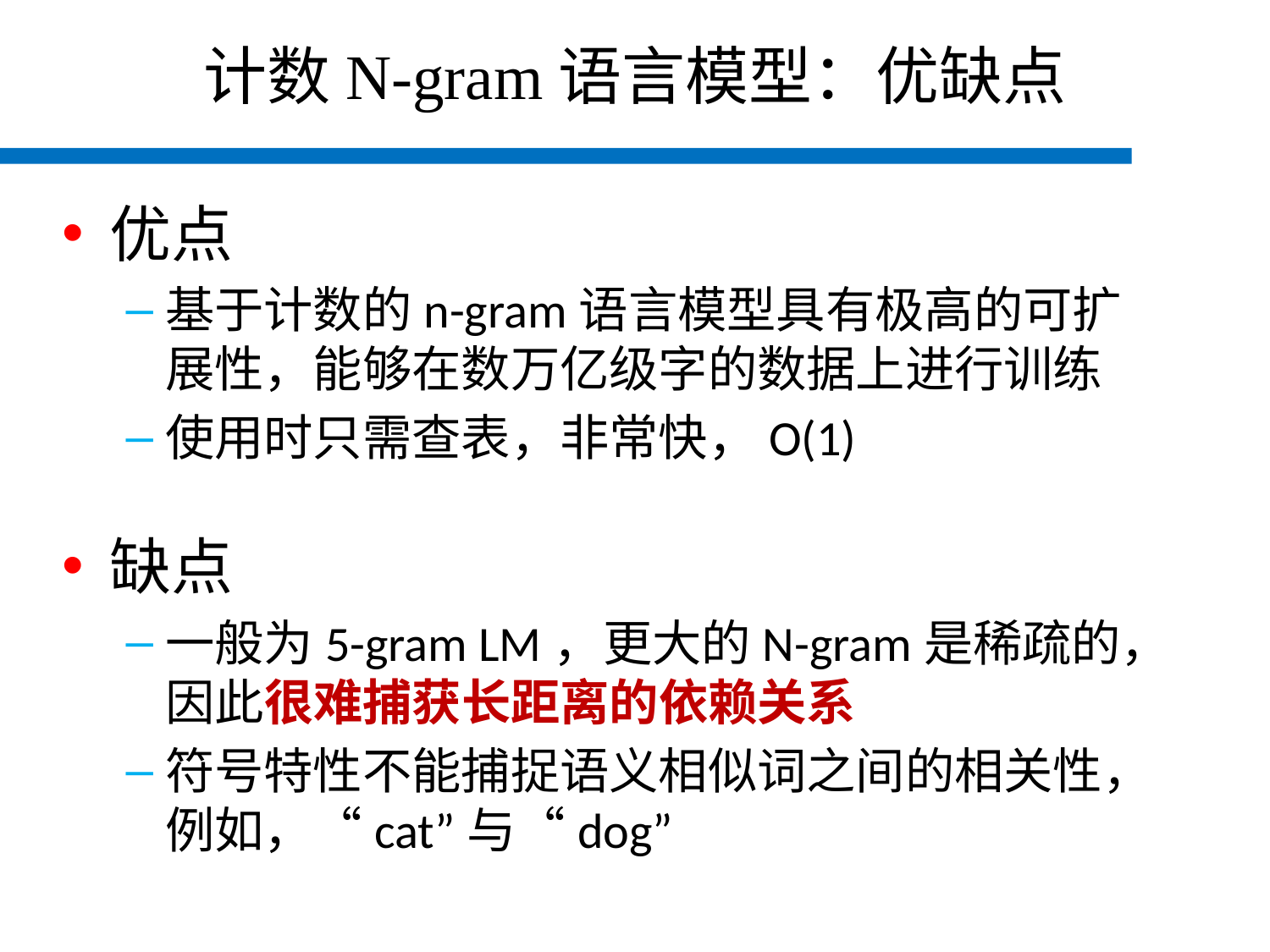

# 计数N-gram语言模型：优缺点
优点
基于计数的n-gram语言模型具有极高的可扩展性，能够在数万亿级字的数据上进行训练
使用时只需查表，非常快，O(1)

缺点
一般为5-gram LM，更大的N-gram是稀疏的，因此很难捕获长距离的依赖关系
符号特性不能捕捉语义相似词之间的相关性，例如，“cat”与“dog”